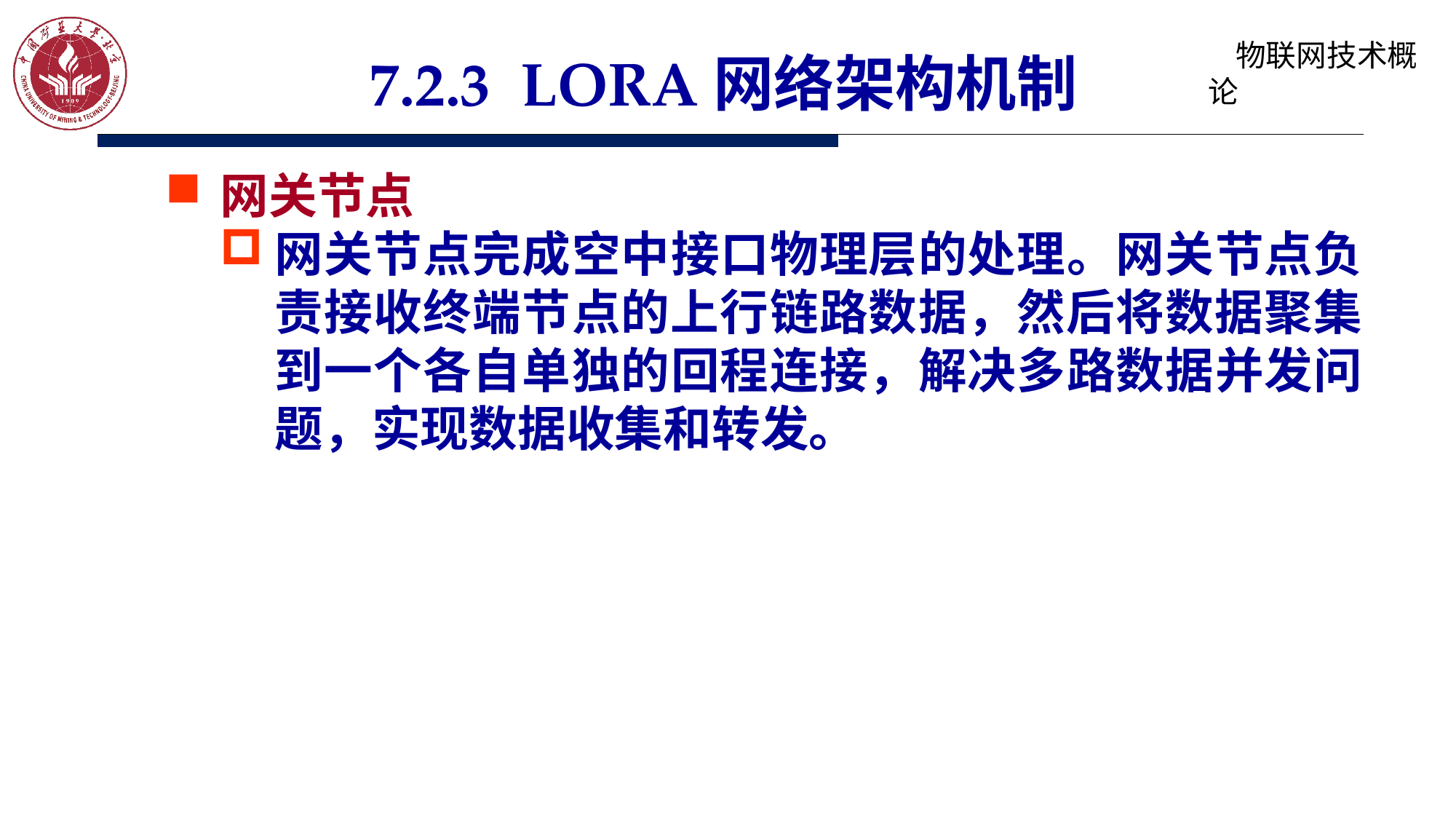

# 7.2.3  LoRa网络架构机制
网关节点
网关节点完成空中接口物理层的处理。网关节点负责接收终端节点的上行链路数据，然后将数据聚集到一个各自单独的回程连接，解决多路数据并发问题，实现数据收集和转发。